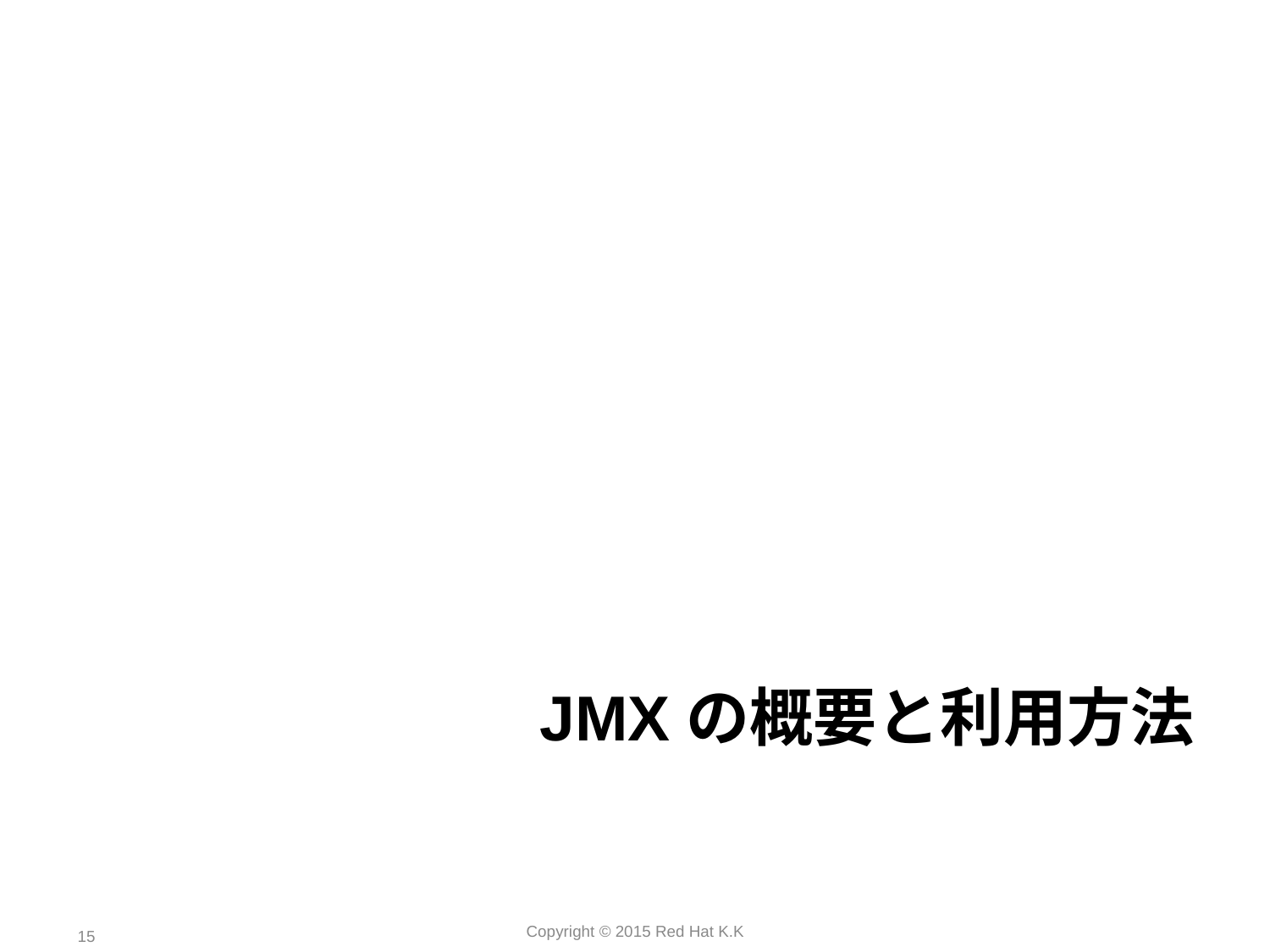

# JMXの概要と利用方法
15
Copyright © 2015 Red Hat K.K